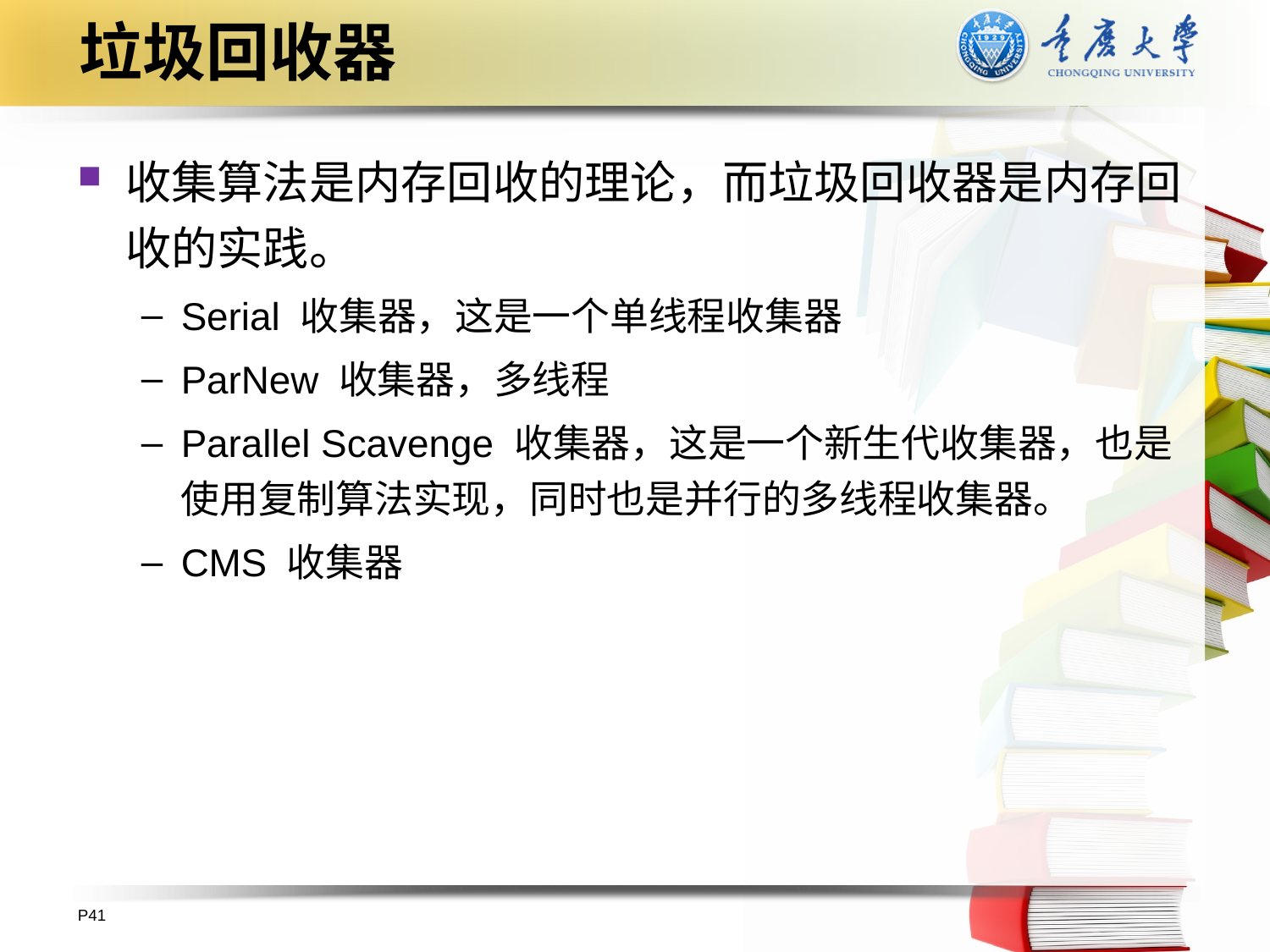

# 垃圾回收器
收集算法是内存回收的理论，而垃圾回收器是内存回收的实践。
Serial 收集器，这是一个单线程收集器
ParNew 收集器，多线程
Parallel Scavenge 收集器，这是一个新生代收集器，也是使用复制算法实现，同时也是并行的多线程收集器。
CMS 收集器
P41